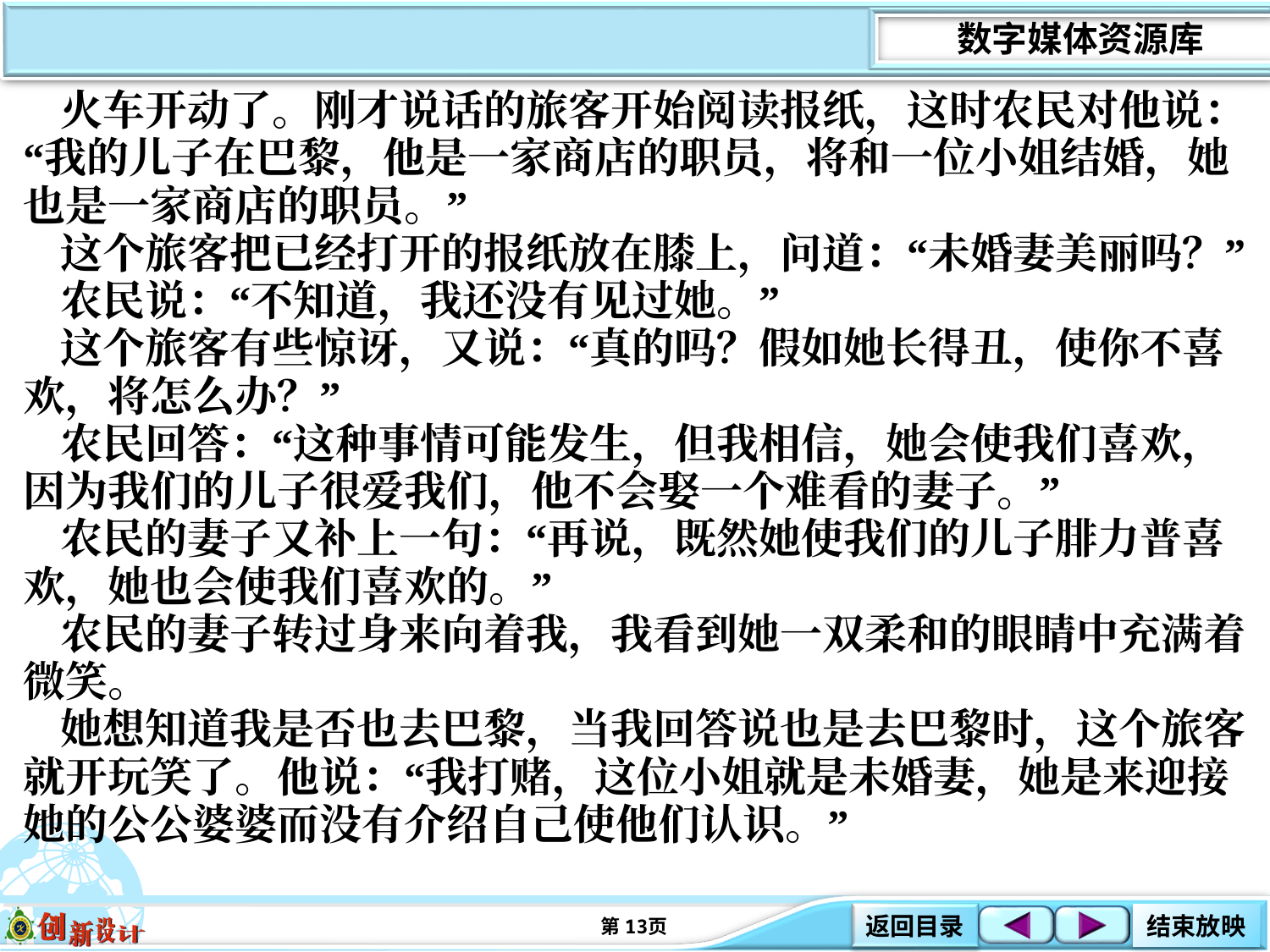

火车开动了。刚才说话的旅客开始阅读报纸，这时农民对他说：“我的儿子在巴黎，他是一家商店的职员，将和一位小姐结婚，她也是一家商店的职员。”
这个旅客把已经打开的报纸放在膝上，问道：“未婚妻美丽吗？”
农民说：“不知道，我还没有见过她。”
这个旅客有些惊讶，又说：“真的吗？假如她长得丑，使你不喜欢，将怎么办？”
农民回答：“这种事情可能发生，但我相信，她会使我们喜欢，因为我们的儿子很爱我们，他不会娶一个难看的妻子。”
农民的妻子又补上一句：“再说，既然她使我们的儿子腓力普喜欢，她也会使我们喜欢的。”
农民的妻子转过身来向着我，我看到她一双柔和的眼睛中充满着微笑。
她想知道我是否也去巴黎，当我回答说也是去巴黎时，这个旅客就开玩笑了。他说：“我打赌，这位小姐就是未婚妻，她是来迎接她的公公婆婆而没有介绍自己使他们认识。”